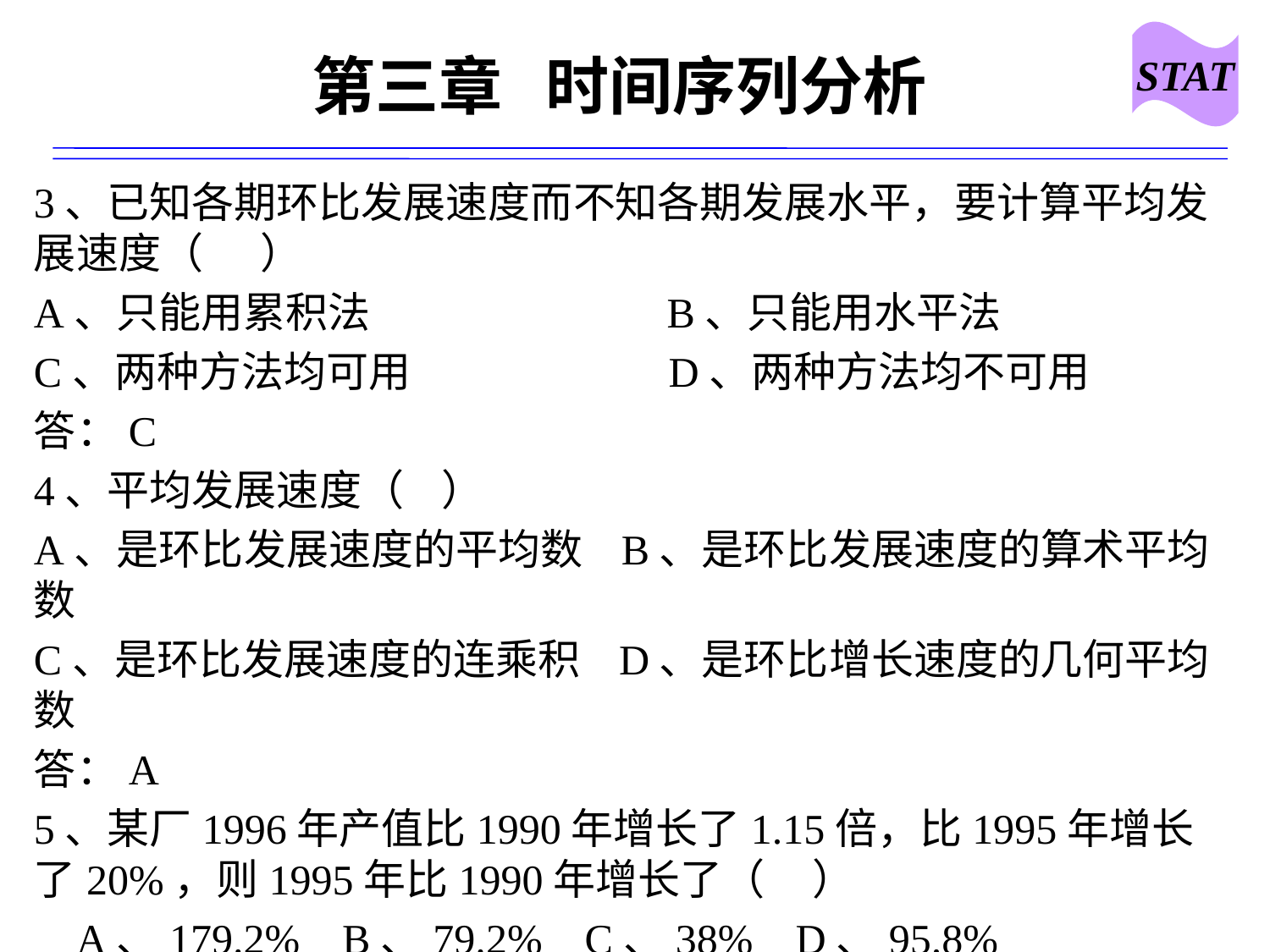

STAT
# 第三章   时间序列分析

3、已知各期环比发展速度而不知各期发展水平，要计算平均发展速度（      ）
A、只能用累积法                              B、只能用水平法
C、两种方法均可用                          D、两种方法均不可用
答：C
4、平均发展速度（    ）
A、是环比发展速度的平均数   B、是环比发展速度的算术平均数
C、是环比发展速度的连乘积   D、是环比增长速度的几何平均数
答：A
5、某厂1996年产值比1990年增长了1.15倍，比1995年增长了20%，则1995年比1990年增长了（     ）
    A、179.2%    B、79.2%    C、38%    D、95.8%
答：B